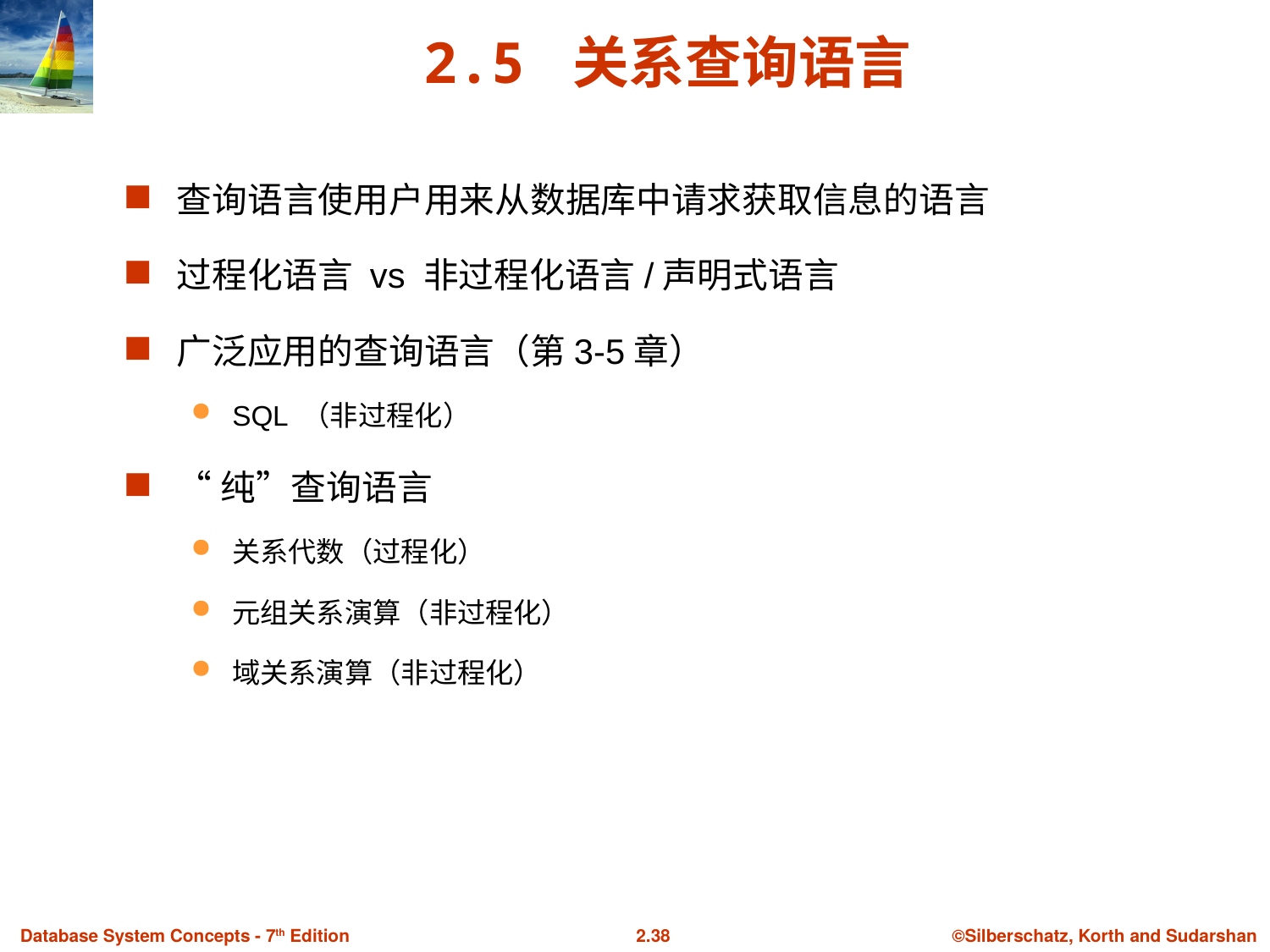

# 2.5 关系查询语言
查询语言使用户用来从数据库中请求获取信息的语言
过程化语言 vs 非过程化语言/声明式语言
广泛应用的查询语言（第3-5章）
SQL （非过程化）
“纯”查询语言
关系代数（过程化）
元组关系演算（非过程化）
域关系演算（非过程化）